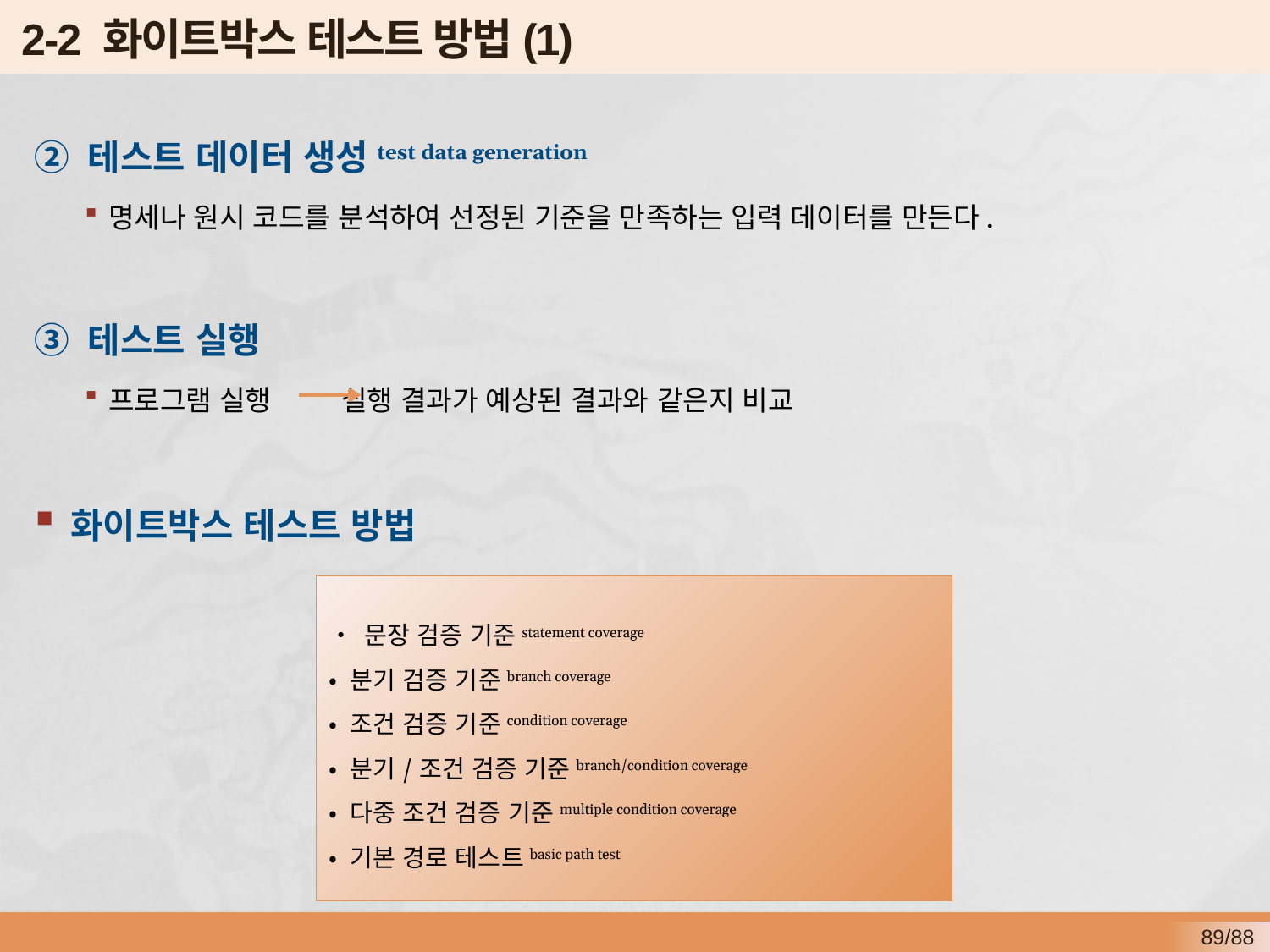

# 2-2 화이트박스 테스트 방법(1)
② 테스트 데이터 생성test data generation
명세나 원시 코드를 분석하여 선정된 기준을 만족하는 입력 데이터를 만든다.

③ 테스트 실행
프로그램 실행         실행 결과가 예상된 결과와 같은지 비교

화이트박스 테스트 방법
• 문장 검증 기준statement coverage
• 분기 검증 기준branch coverage
• 조건 검증 기준condition coverage
• 분기/조건 검증 기준branch/condition coverage
• 다중 조건 검증 기준multiple condition coverage
• 기본 경로 테스트basic path test